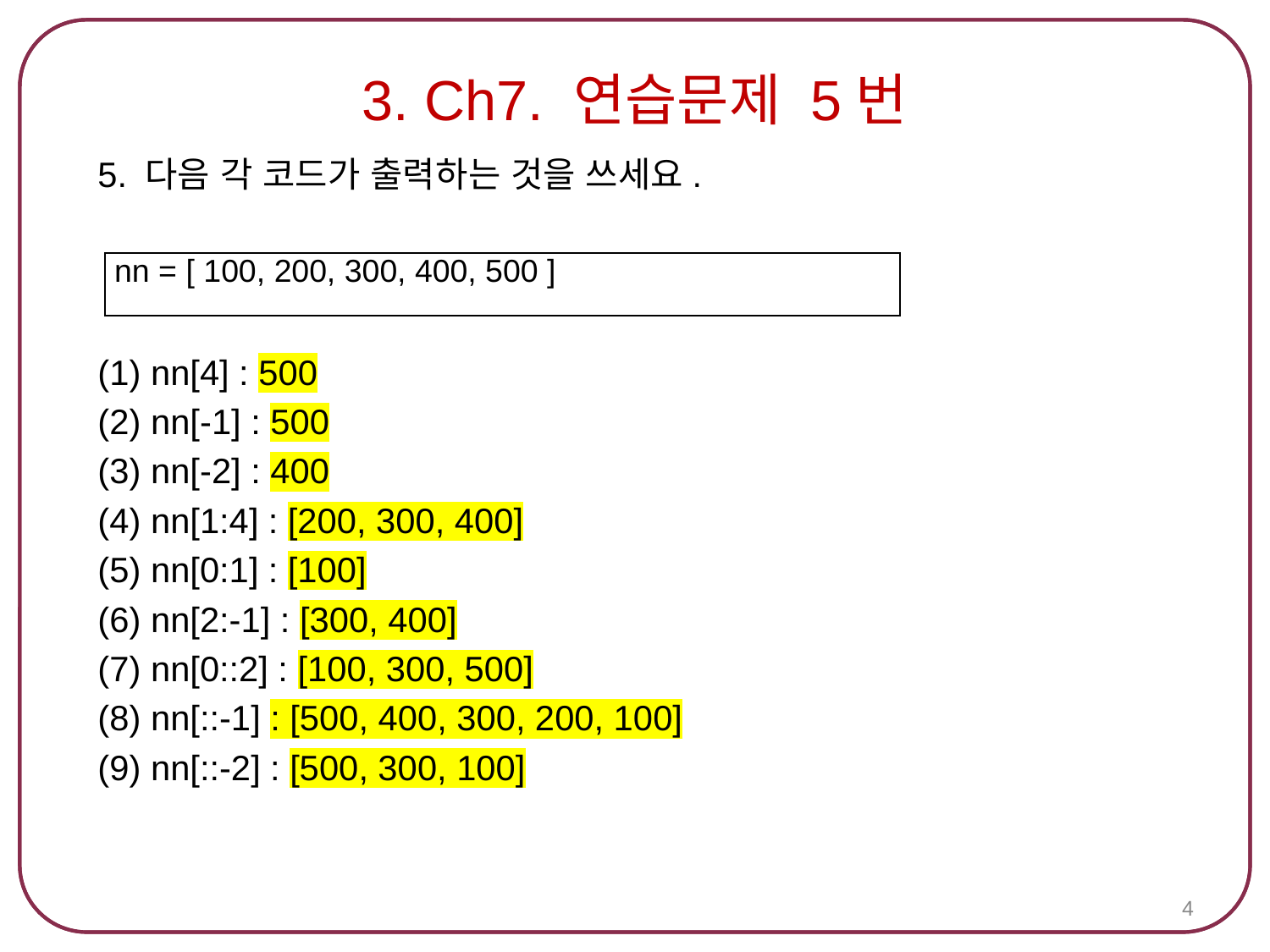

# 3. Ch7. 연습문제 5번
5. 다음 각 코드가 출력하는 것을 쓰세요.

(1) nn[4] : 500
(2) nn[-1] : 500
(3) nn[-2] : 400
(4) nn[1:4] : [200, 300, 400]
(5) nn[0:1] : [100]
(6) nn[2:-1] : [300, 400]
(7) nn[0::2] : [100, 300, 500]
(8) nn[::-1] : [500, 400, 300, 200, 100]
(9) nn[::-2] : [500, 300, 100]

| nn = [ 100, 200, 300, 400, 500 ] |
| --- |

4